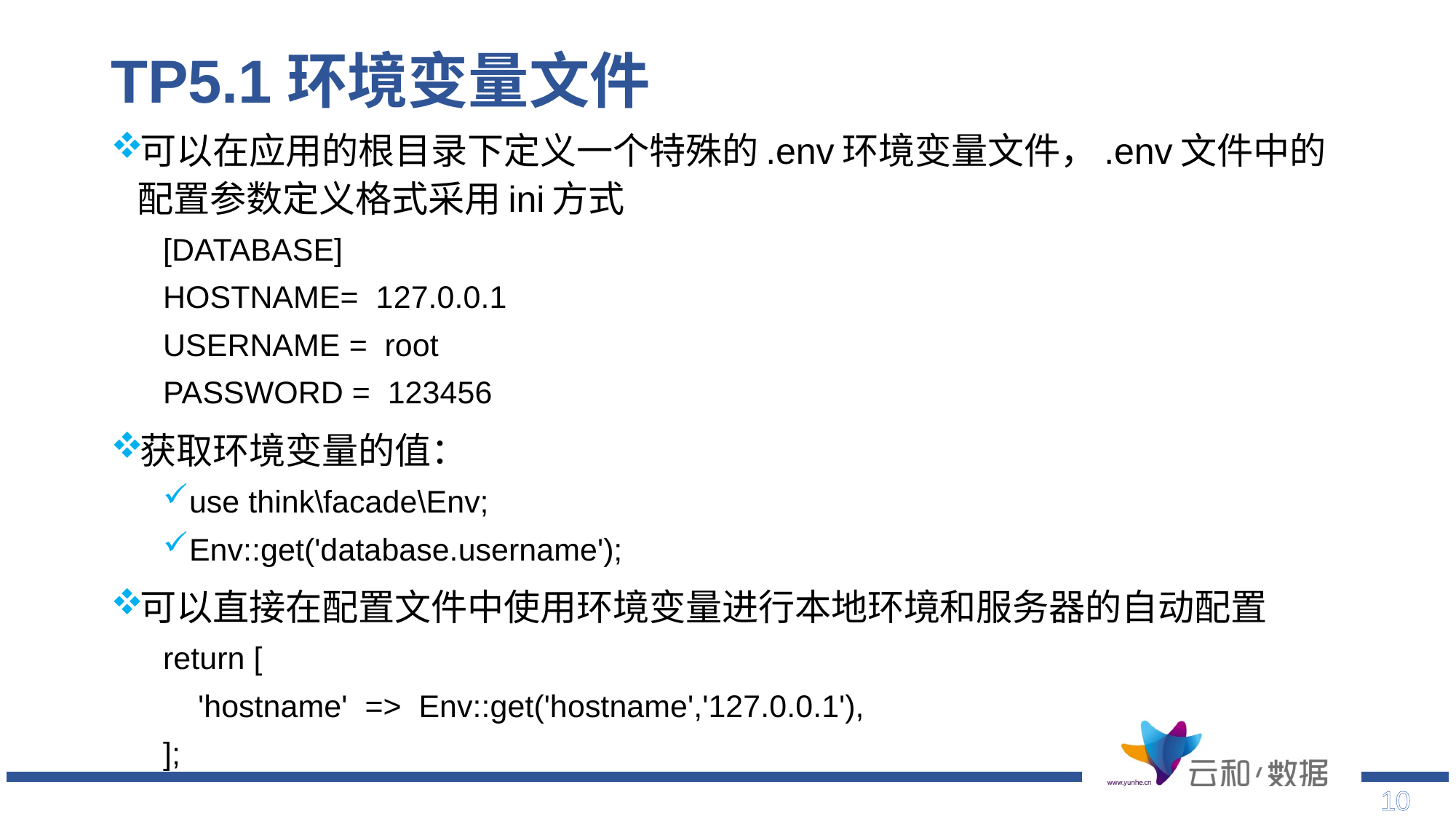

# TP5.1环境变量文件
可以在应用的根目录下定义一个特殊的.env环境变量文件，.env文件中的配置参数定义格式采用ini方式
[DATABASE]
HOSTNAME=  127.0.0.1
USERNAME =  root
PASSWORD =  123456
获取环境变量的值：
use think\facade\Env;
Env::get('database.username');
可以直接在配置文件中使用环境变量进行本地环境和服务器的自动配置
return [
    'hostname'  =>  Env::get('hostname','127.0.0.1'),
];